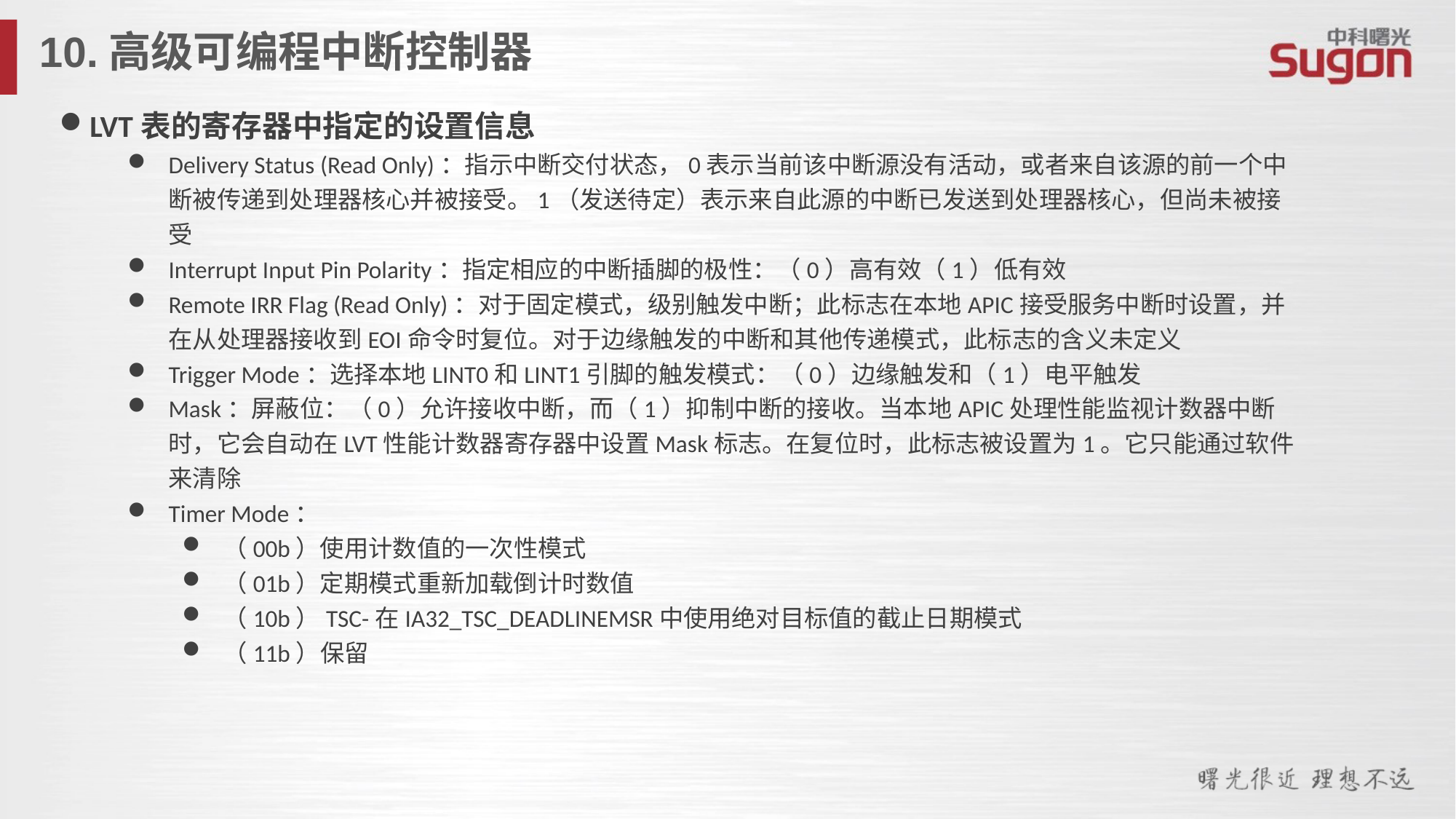

10.高级可编程中断控制器
LVT表的寄存器中指定的设置信息
Delivery Status (Read Only)：指示中断交付状态，0表示当前该中断源没有活动，或者来自该源的前一个中断被传递到处理器核心并被接受。1（发送待定）表示来自此源的中断已发送到处理器核心，但尚未被接受
Interrupt Input Pin Polarity：指定相应的中断插脚的极性：（0）高有效（1）低有效
Remote IRR Flag (Read Only)：对于固定模式，级别触发中断；此标志在本地APIC接受服务中断时设置，并在从处理器接收到EOI命令时复位。对于边缘触发的中断和其他传递模式，此标志的含义未定义
Trigger Mode：选择本地LINT0和LINT1引脚的触发模式：（0）边缘触发和（1）电平触发
Mask：屏蔽位：（0）允许接收中断，而（1）抑制中断的接收。当本地APIC处理性能监视计数器中断时，它会自动在LVT性能计数器寄存器中设置Mask标志。在复位时，此标志被设置为1。它只能通过软件来清除
Timer Mode：
（00b）使用计数值的一次性模式
（01b）定期模式重新加载倒计时数值
（10b）TSC-在IA32_TSC_DEADLINEMSR中使用绝对目标值的截止日期模式
（11b）保留